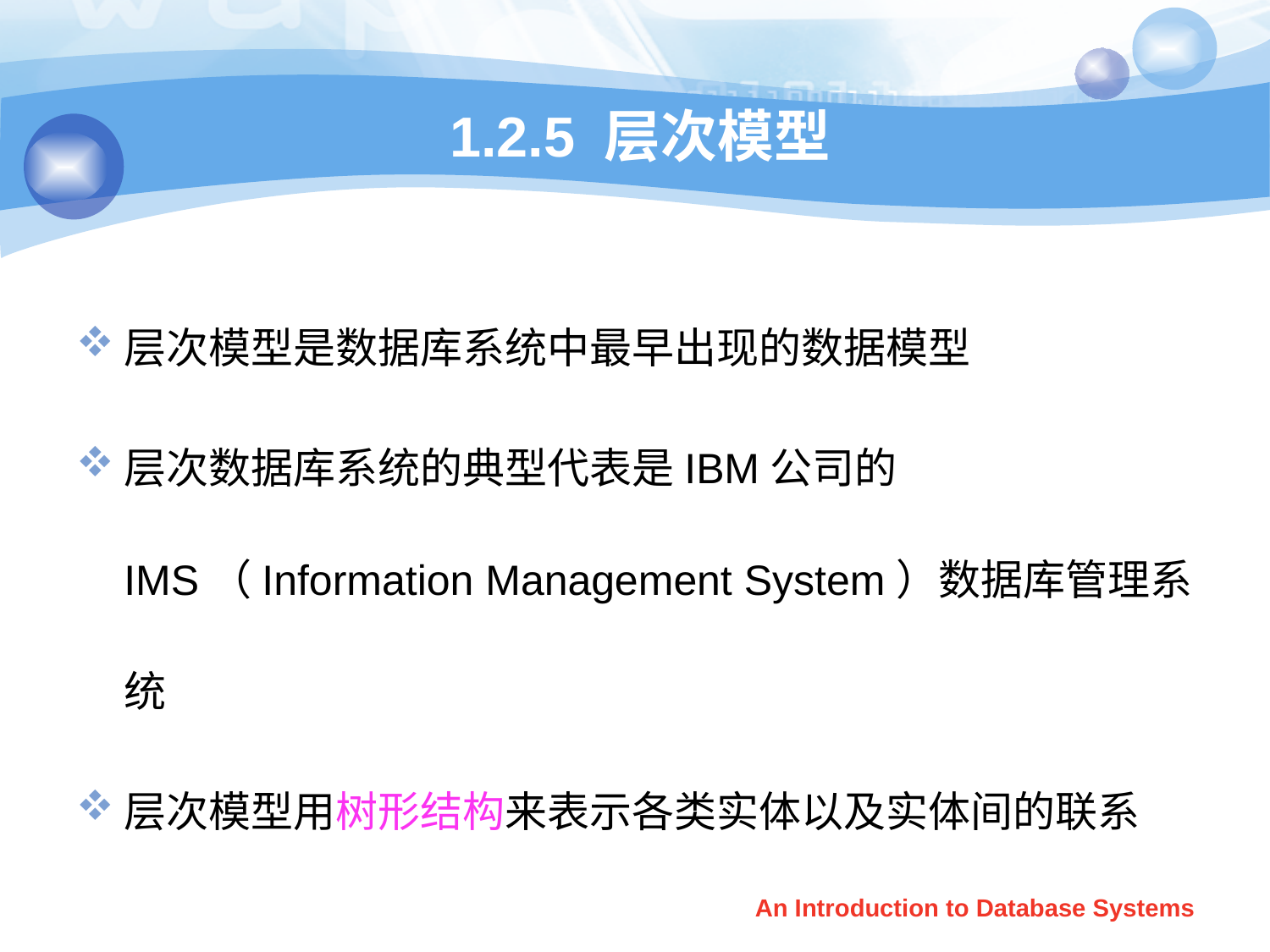

# 1.2.5 层次模型
层次模型是数据库系统中最早出现的数据模型
层次数据库系统的典型代表是IBM公司的IMS（Information Management System）数据库管理系统
层次模型用树形结构来表示各类实体以及实体间的联系
An Introduction to Database Systems